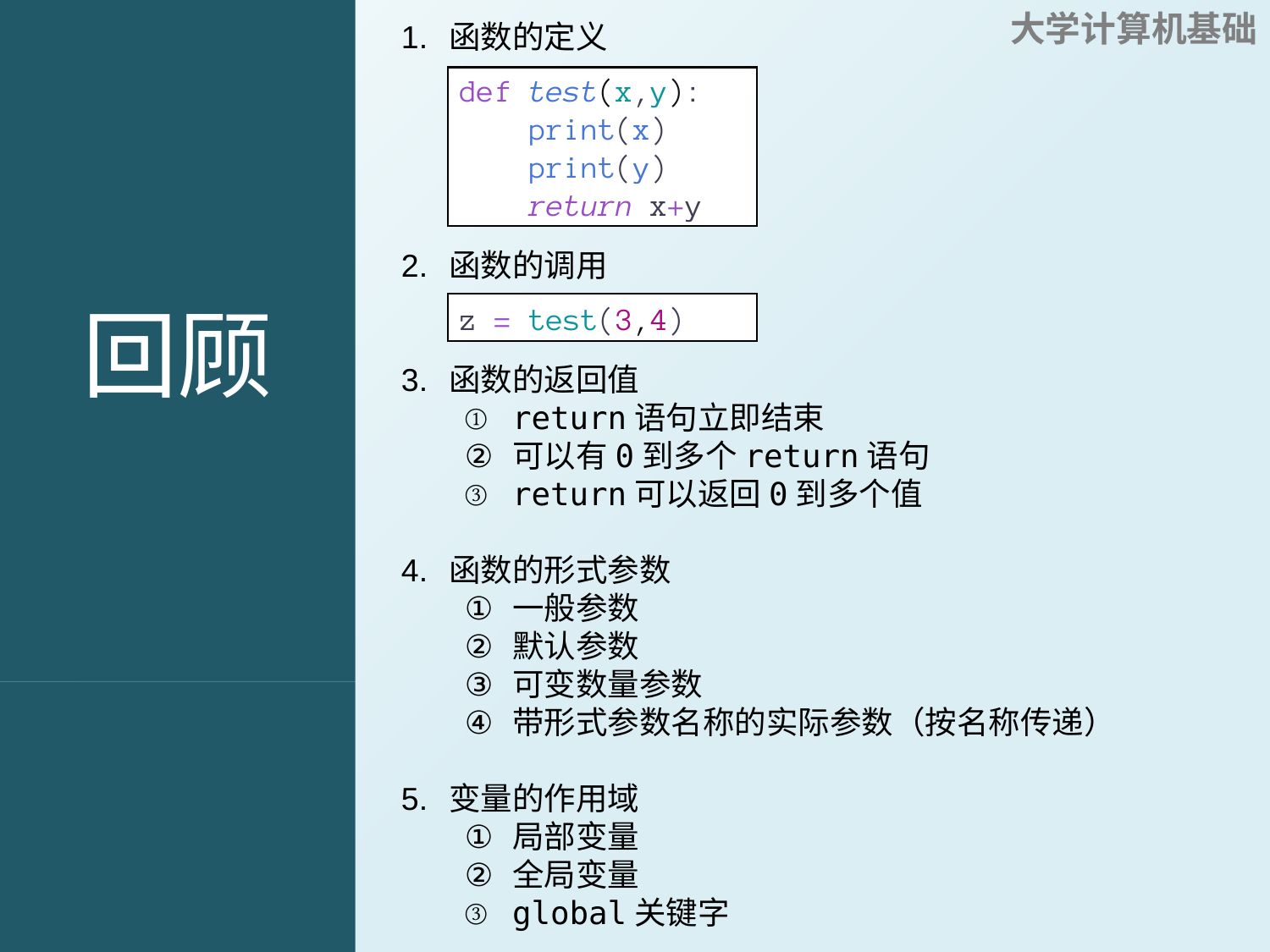

回顾
函数的定义

函数的调用

函数的返回值
return语句立即结束
可以有0到多个return语句
return可以返回0到多个值

函数的形式参数
一般参数
默认参数
可变数量参数
带形式参数名称的实际参数（按名称传递）

变量的作用域
局部变量
全局变量
global关键字
def test(x,y):
    print(x)
    print(y)
    return x+y
z = test(3,4)